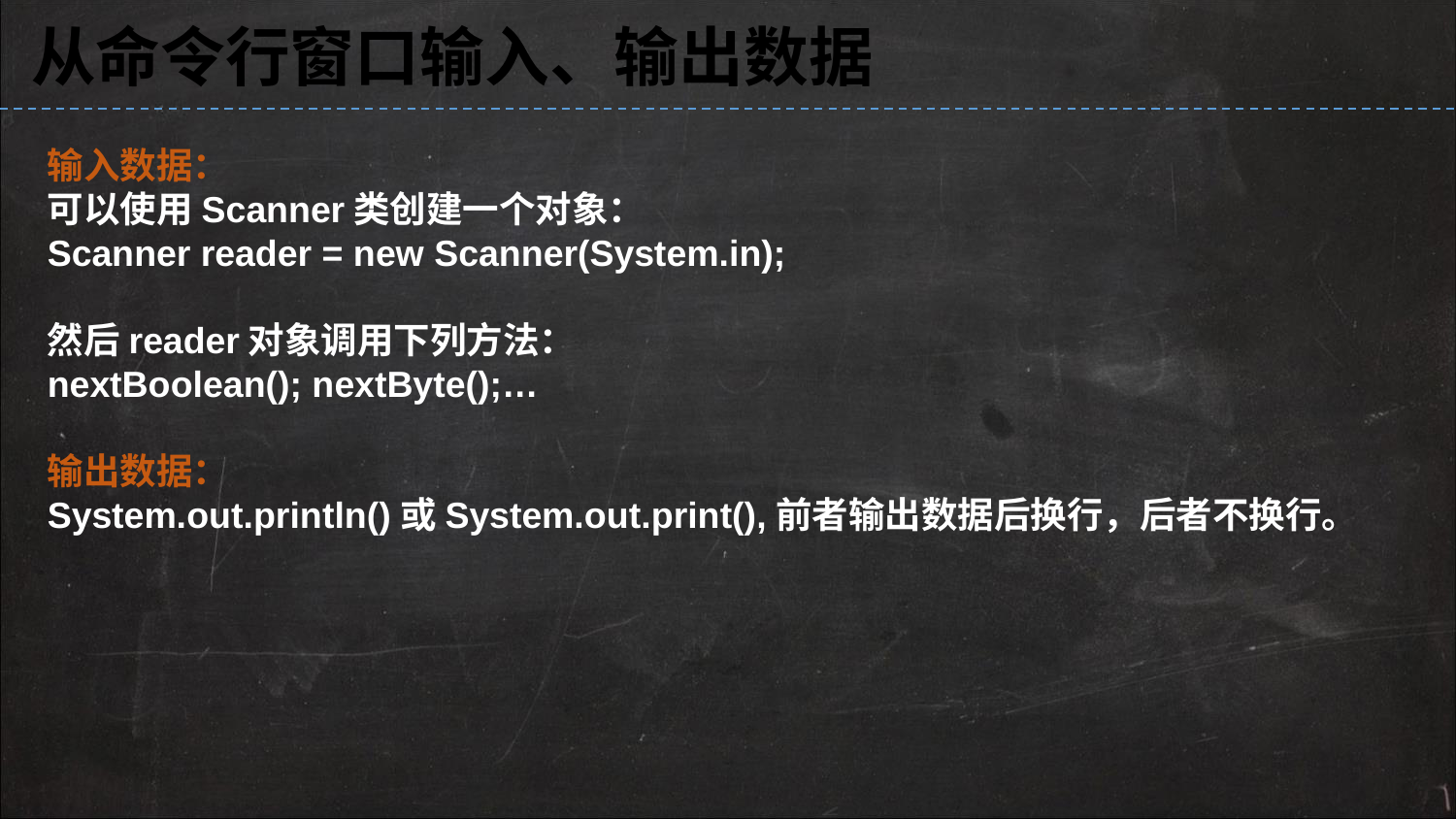

从命令行窗口输入、输出数据
输入数据：
可以使用Scanner类创建一个对象：
Scanner reader = new Scanner(System.in);

然后reader对象调用下列方法：
nextBoolean(); nextByte();…

输出数据：
System.out.println()或System.out.print(),前者输出数据后换行，后者不换行。